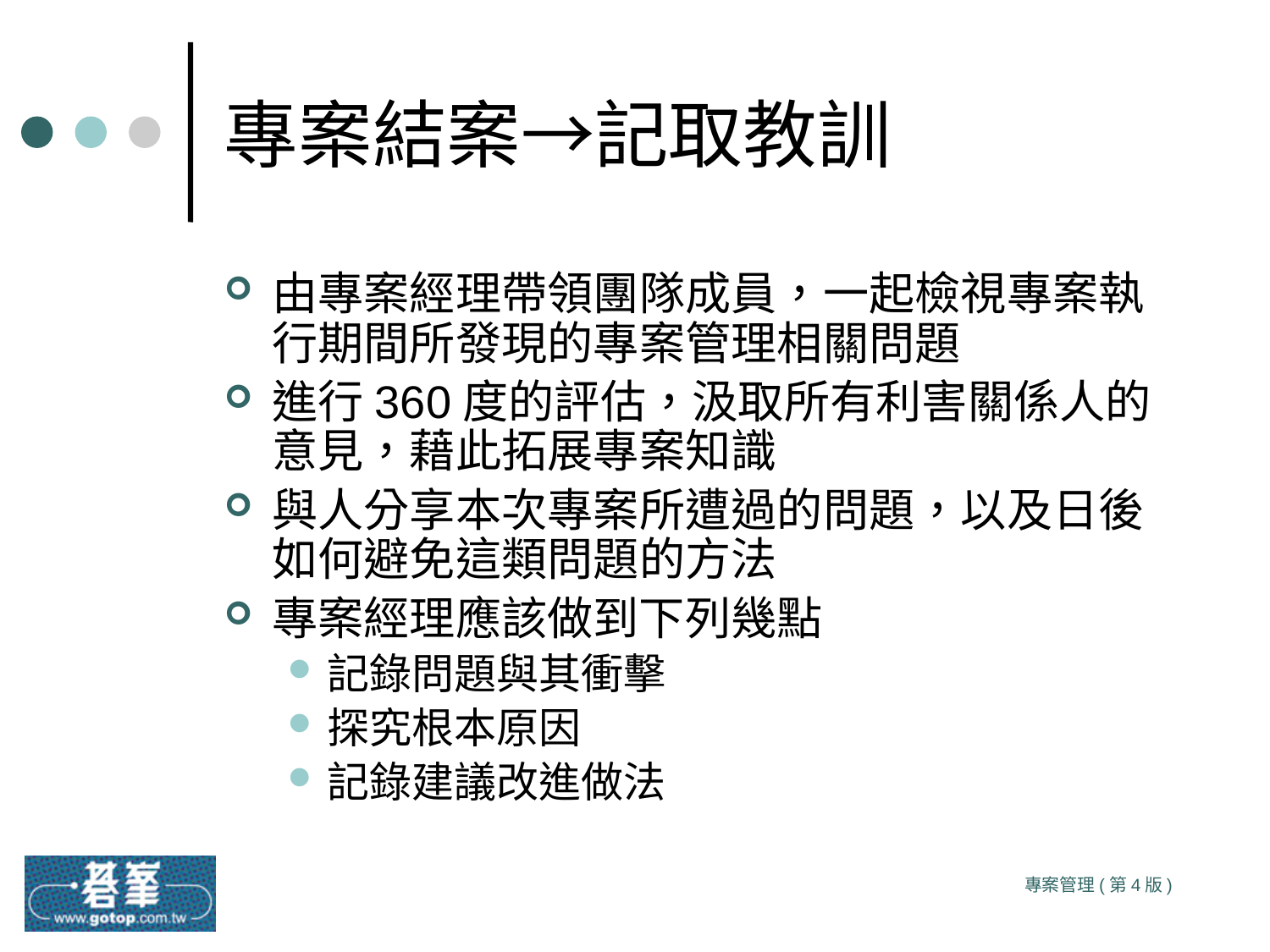

# 專案結案→記取教訓
由專案經理帶領團隊成員，一起檢視專案執行期間所發現的專案管理相關問題
進行360度的評估，汲取所有利害關係人的意見，藉此拓展專案知識
與人分享本次專案所遭過的問題，以及日後如何避免這類問題的方法
專案經理應該做到下列幾點
記錄問題與其衝擊
探究根本原因
記錄建議改進做法
專案管理(第4版)